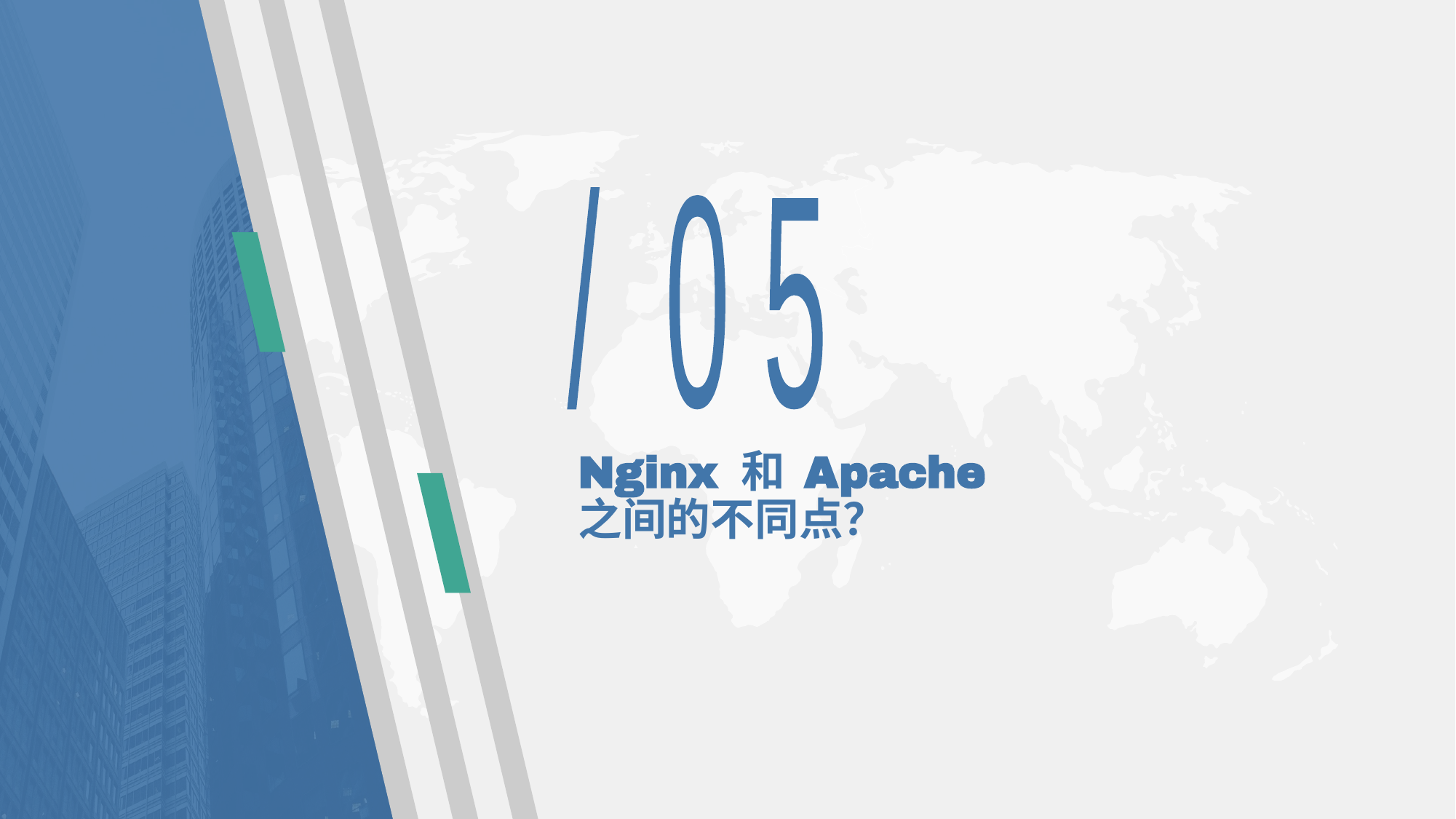

/  0 5
# Nginx 和 Apache 之间的不同点？